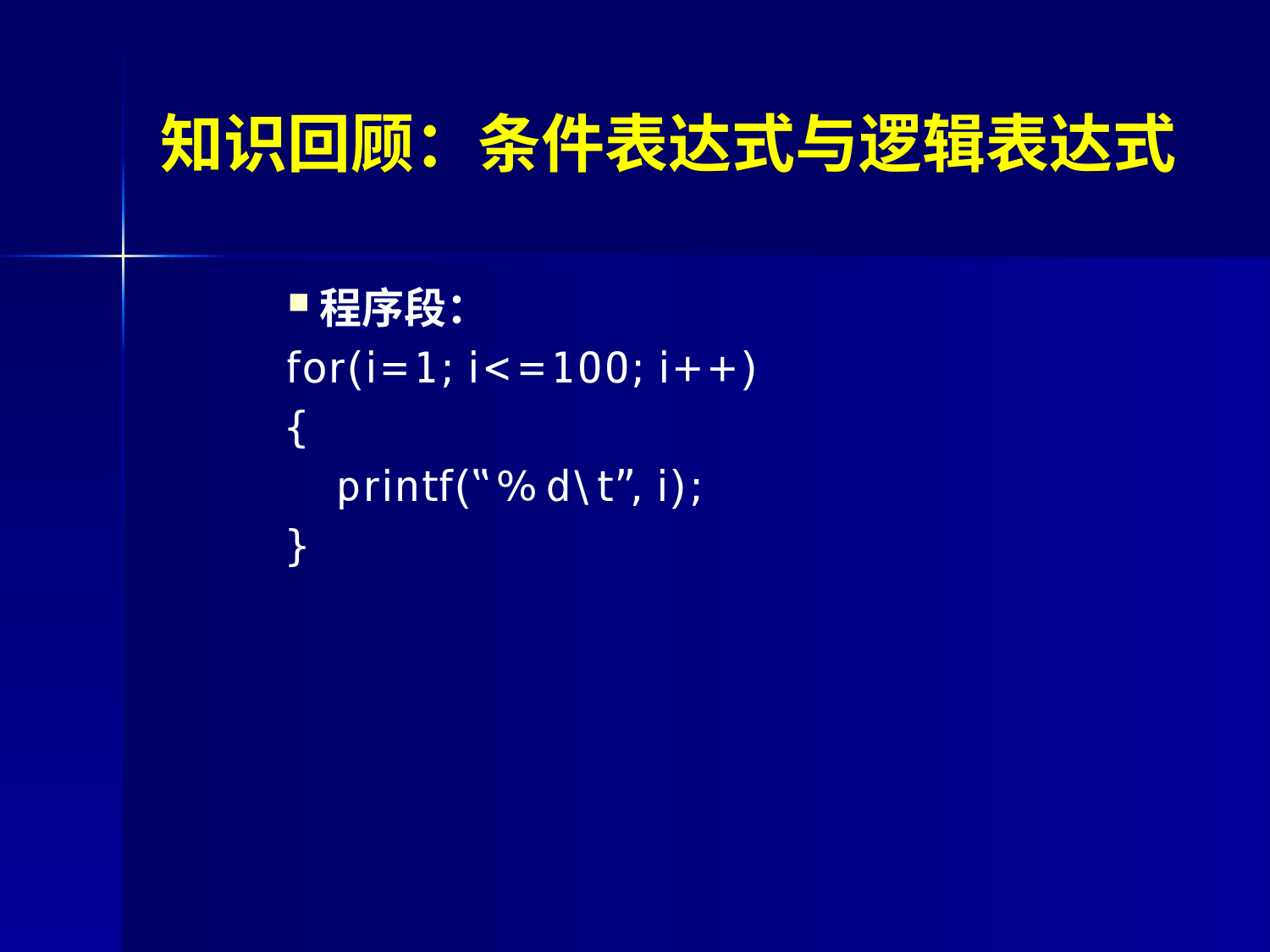

# 知识回顾：条件表达式与逻辑表达式
程序段：
for(i=1; i<=100; i++)
{
    printf(“%d\t”, i);
}